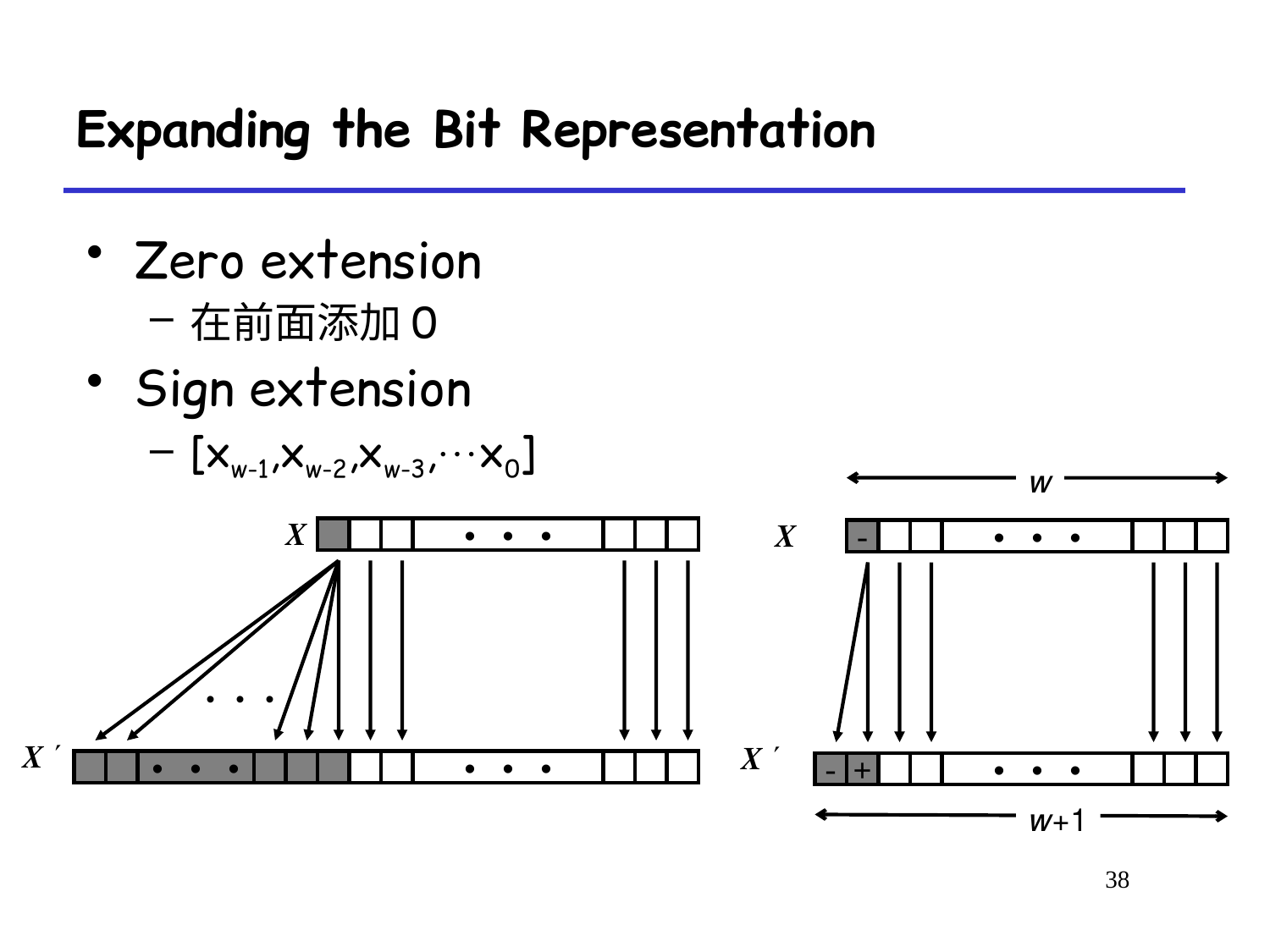

# Expanding the Bit Representation
Zero extension
在前面添加0
Sign extension
[xw-1,xw-2,xw-3,…x0]
w

X
-

• • •

X ′
-
+

• • •

w+1

X

• • •

• • •
X ′

• • •

• • •

38